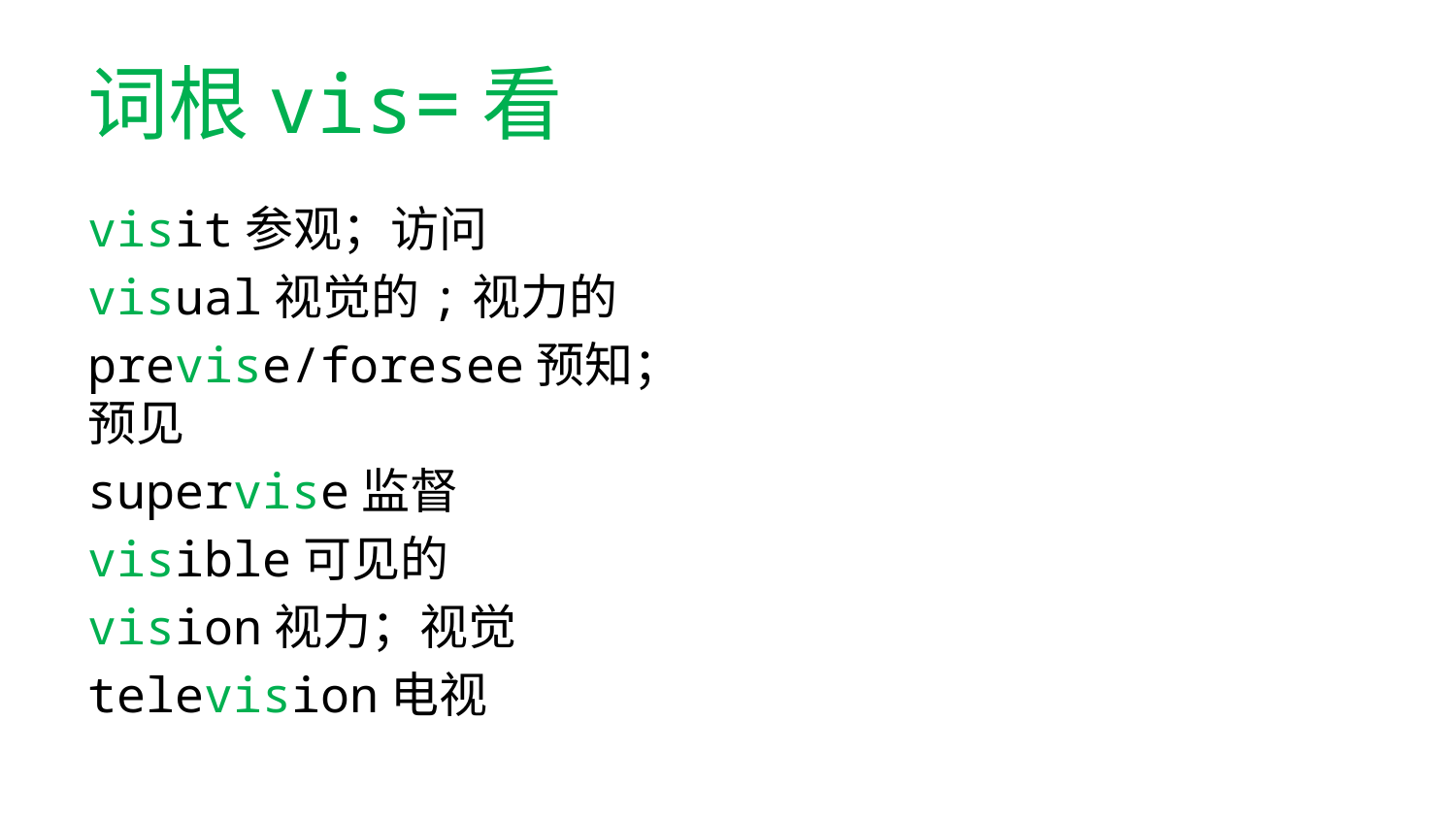

# 词根vis=看
visit参观；访问
visual视觉的;视力的
previse/foresee预知；预见
supervise监督
visible可见的
vision视力；视觉
television电视